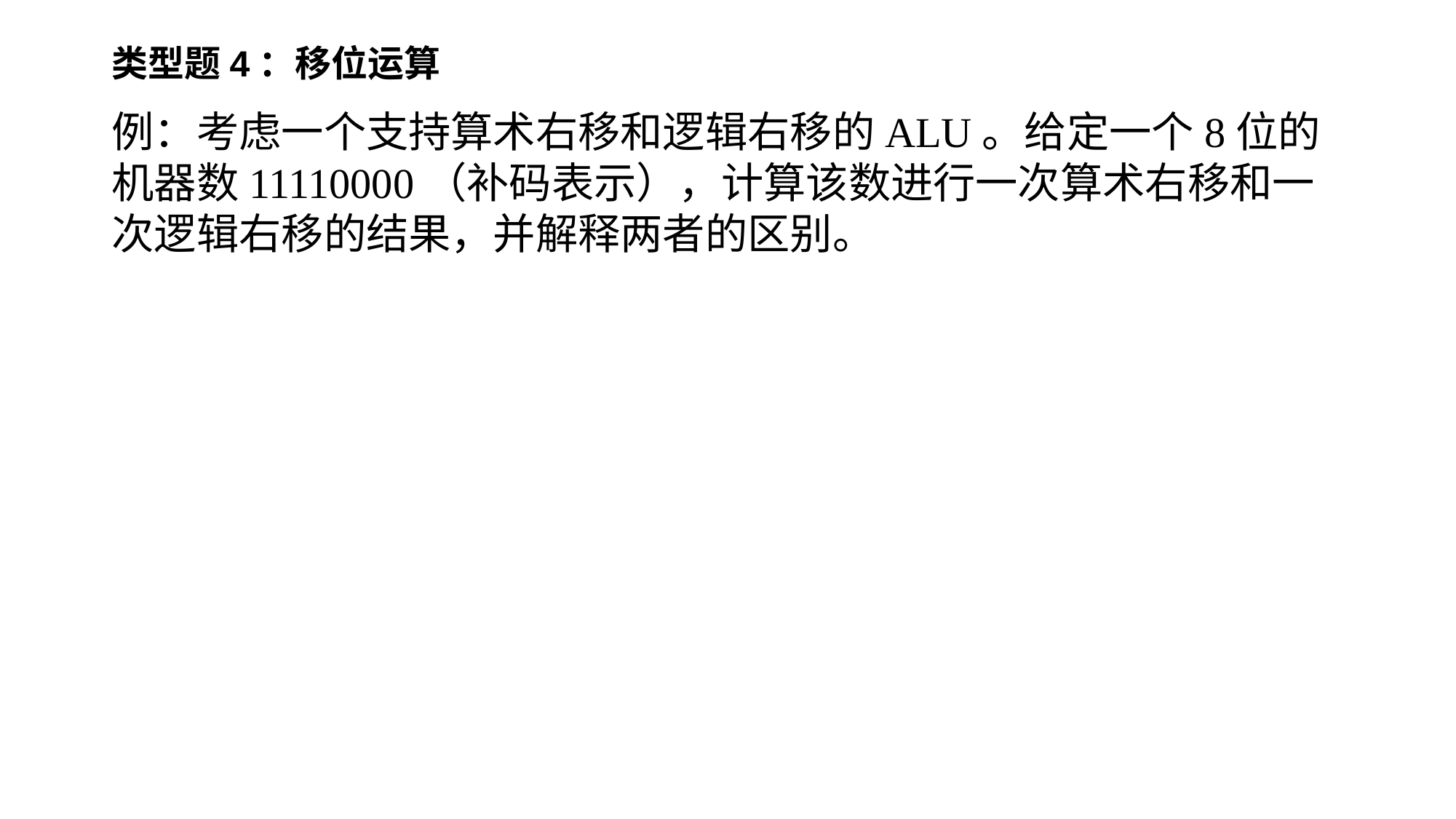

类型题4：移位运算
例：考虑一个支持算术右移和逻辑右移的ALU。给定一个8位的机器数11110000（补码表示），计算该数进行一次算术右移和一次逻辑右移的结果，并解释两者的区别。